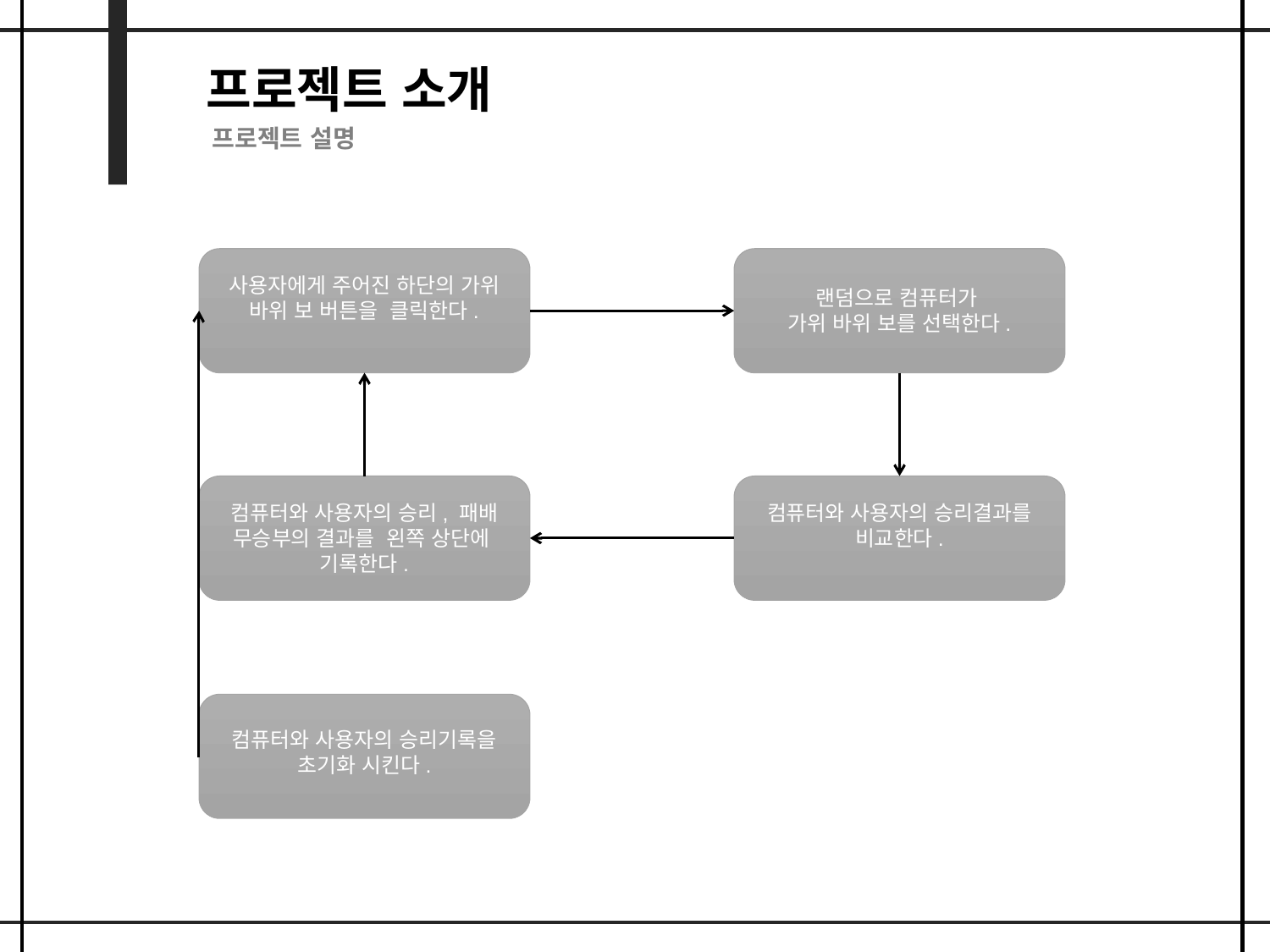

프로젝트 소개
프로젝트 설명

사용자에게 주어진 하단의 가위 바위 보 버튼을  클릭한다.
랜덤으로 컴퓨터가
가위 바위 보를 선택한다.

컴퓨터와 사용자의 승리, 패배
무승부의 결과를  왼쪽 상단에
기록한다.
컴퓨터와 사용자의 승리결과를
비교한다.

컴퓨터와 사용자의 승리기록을 초기화 시킨다.